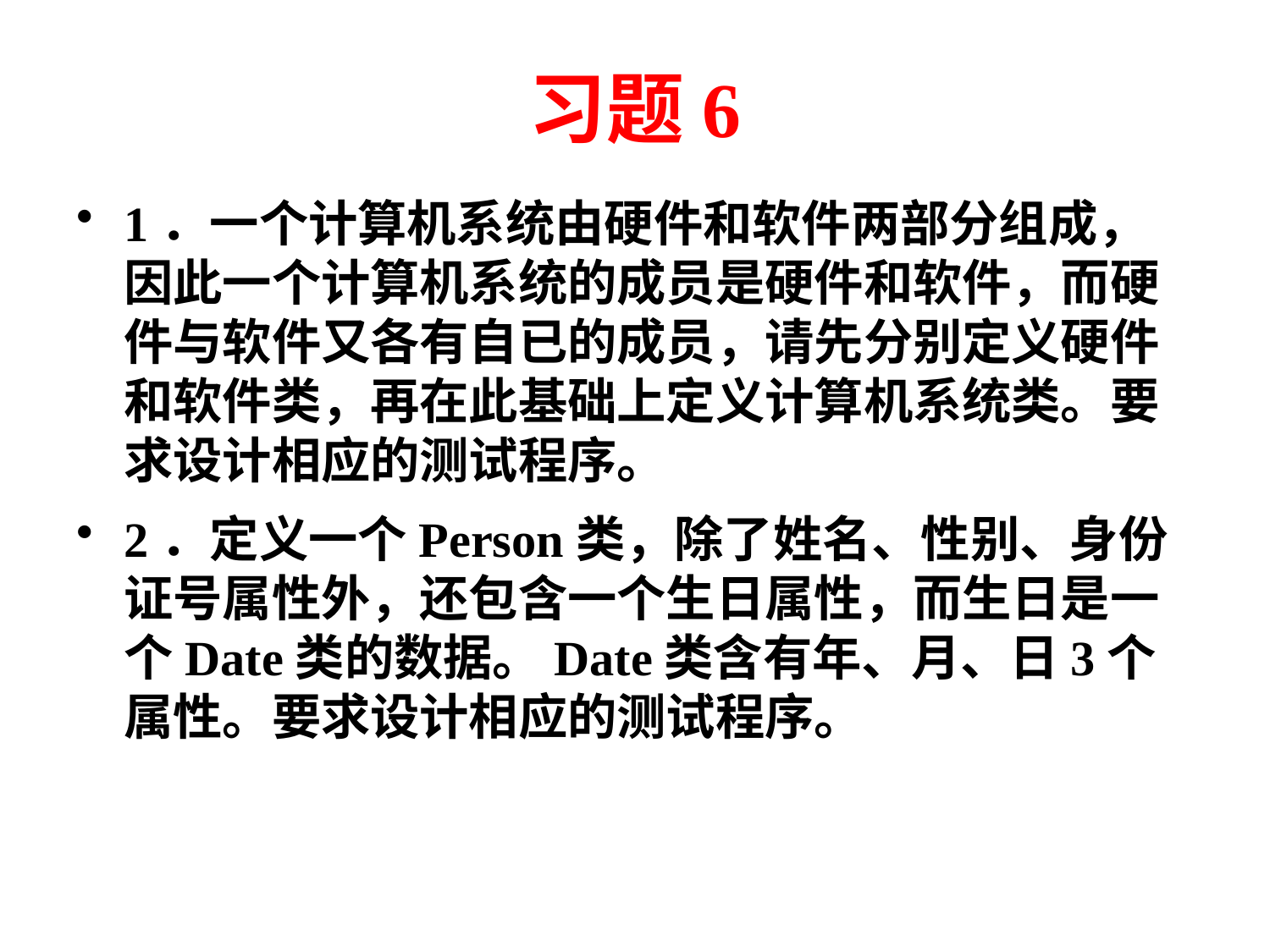

# 习题6
1．一个计算机系统由硬件和软件两部分组成，因此一个计算机系统的成员是硬件和软件，而硬件与软件又各有自已的成员，请先分别定义硬件和软件类，再在此基础上定义计算机系统类。要求设计相应的测试程序。
2．定义一个Person类，除了姓名、性别、身份证号属性外，还包含一个生日属性，而生日是一个Date类的数据。Date类含有年、月、日3个属性。要求设计相应的测试程序。